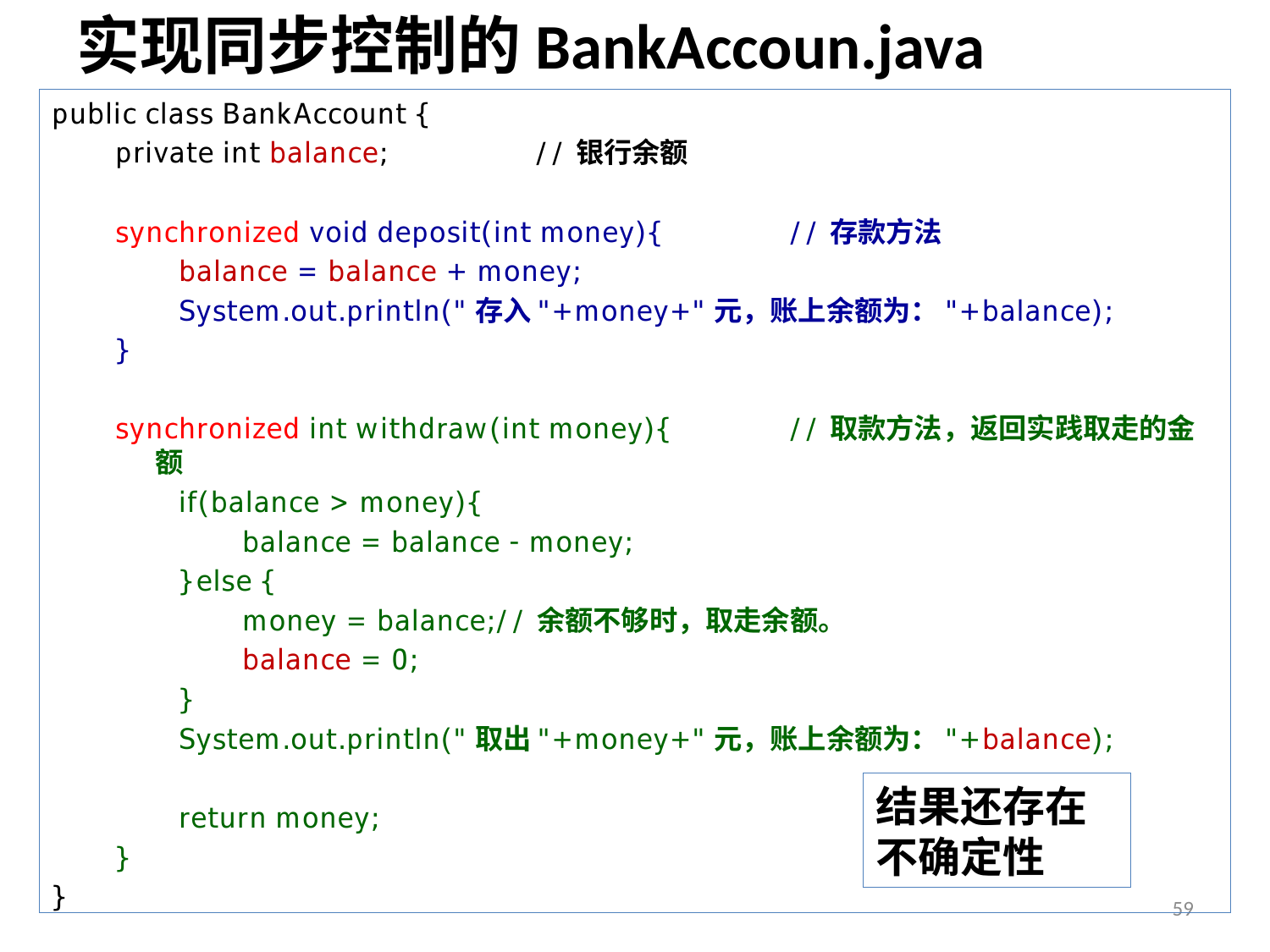

# 实现同步控制的BankAccoun.java
public class BankAccount {
private int balance;		//银行余额

synchronized void deposit(int money){	//存款方法
balance = balance + money;
System.out.println("存入"+money+"元，账上余额为："+balance);
}

synchronized int withdraw(int money){	//取款方法，返回实践取走的金额
if(balance > money){
balance = balance - money;
}else {
money = balance;//余额不够时，取走余额。
balance = 0;
}
System.out.println("取出"+money+"元，账上余额为："+balance);

return money;
}
}
结果还存在不确定性
59